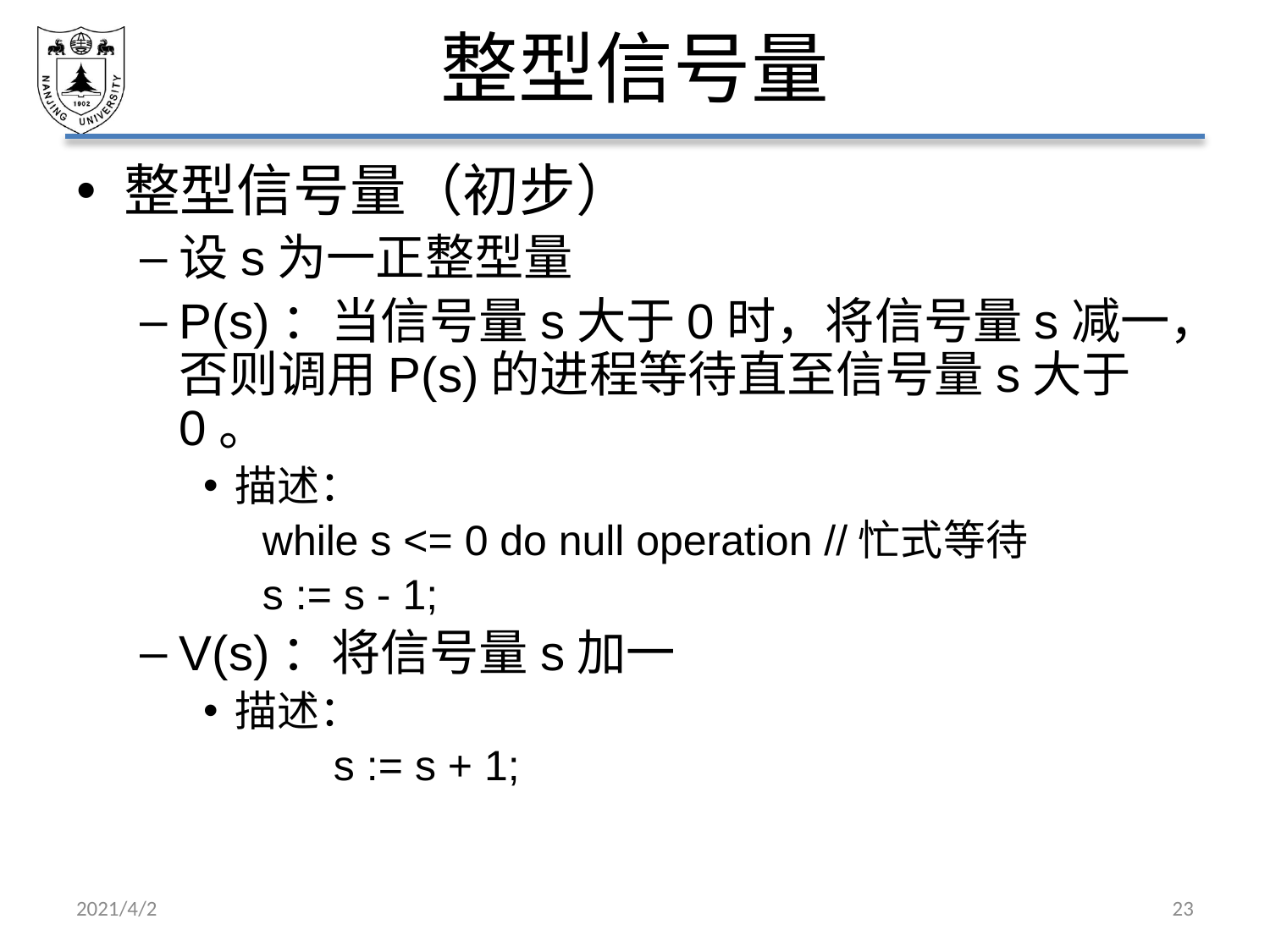

# 整型信号量
整型信号量（初步）
设s为一正整型量
P(s)：当信号量s大于0时，将信号量s减一，否则调用P(s)的进程等待直至信号量s大于0。
描述：
     while s <= 0 do null operation //忙式等待
     s := s - 1;
V(s)：将信号量s加一
描述：
           s := s + 1;

2021/4/2
23